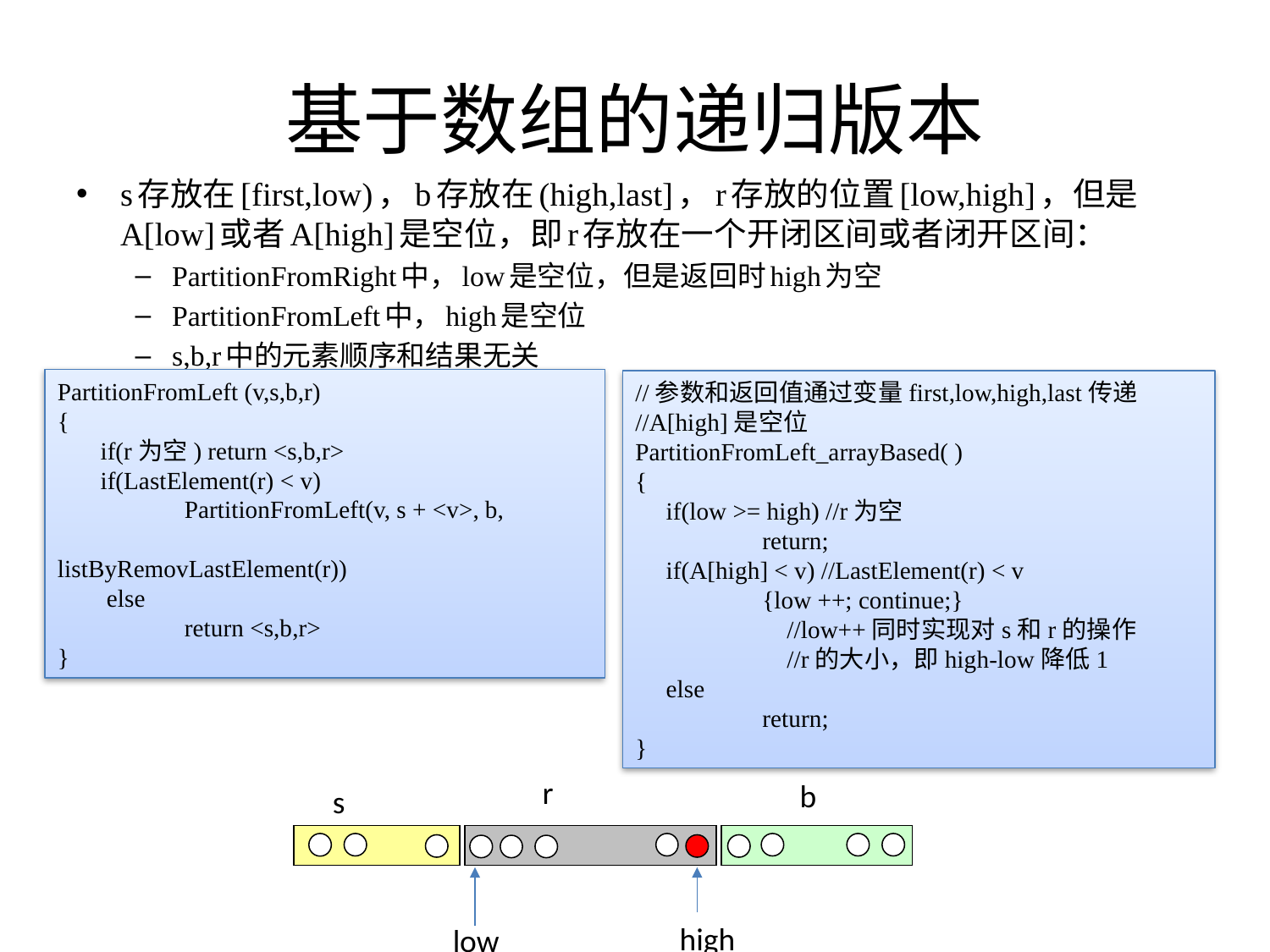

# 基于数组的递归版本
s存放在[first,low)，b存放在(high,last]，r存放的位置[low,high]，但是A[low]或者A[high]是空位，即r存放在一个开闭区间或者闭开区间：
PartitionFromRight中，low是空位，但是返回时high为空
PartitionFromLeft中，high是空位
s,b,r中的元素顺序和结果无关
PartitionFromLeft (v,s,b,r)
{
       if(r为空) return <s,b,r>
       if(LastElement(r) < v)
	PartitionFromLeft(v, s + <v>, b,
		listByRemovLastElement(r))
        else
	return <s,b,r>
}
//参数和返回值通过变量first,low,high,last传递
//A[high]是空位
PartitionFromLeft_arrayBased( )
{
     if(low >= high) //r为空
	return;
     if(A[high] < v) //LastElement(r) < v
	{low ++; continue;}
	    //low++同时实现对s和r的操作
	    //r的大小，即high-low降低1
     else
	return;
}
r
b
s

high
low